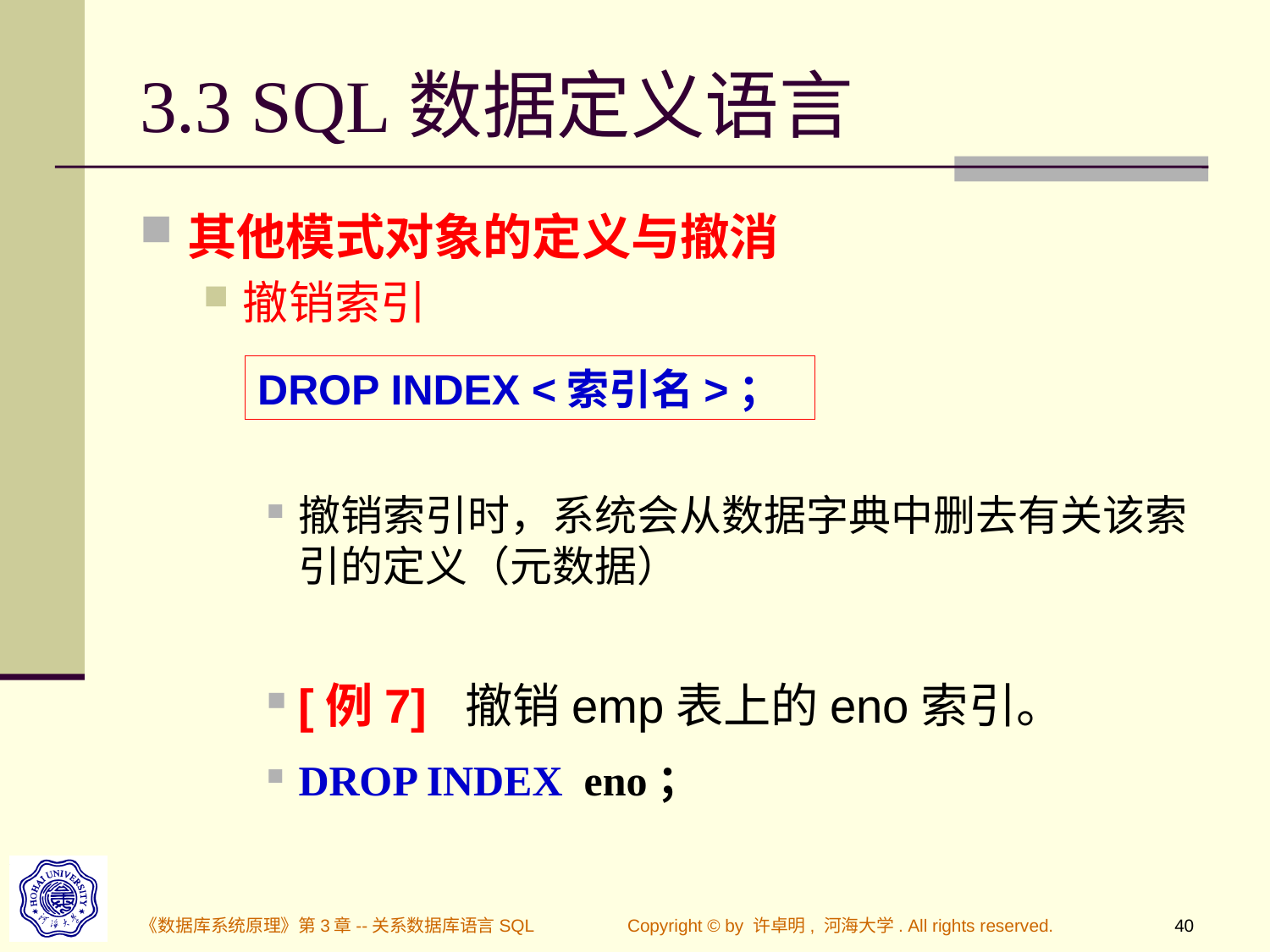

# 3.3 SQL数据定义语言
其他模式对象的定义与撤消
撤销索引

撤销索引时，系统会从数据字典中删去有关该索引的定义（元数据）

[例7]  撤销emp表上的eno索引。
DROP INDEX  eno；
DROP INDEX <索引名>；
《数据库系统原理》第3章--关系数据库语言SQL
Copyright © by 许卓明, 河海大学. All rights reserved.
40